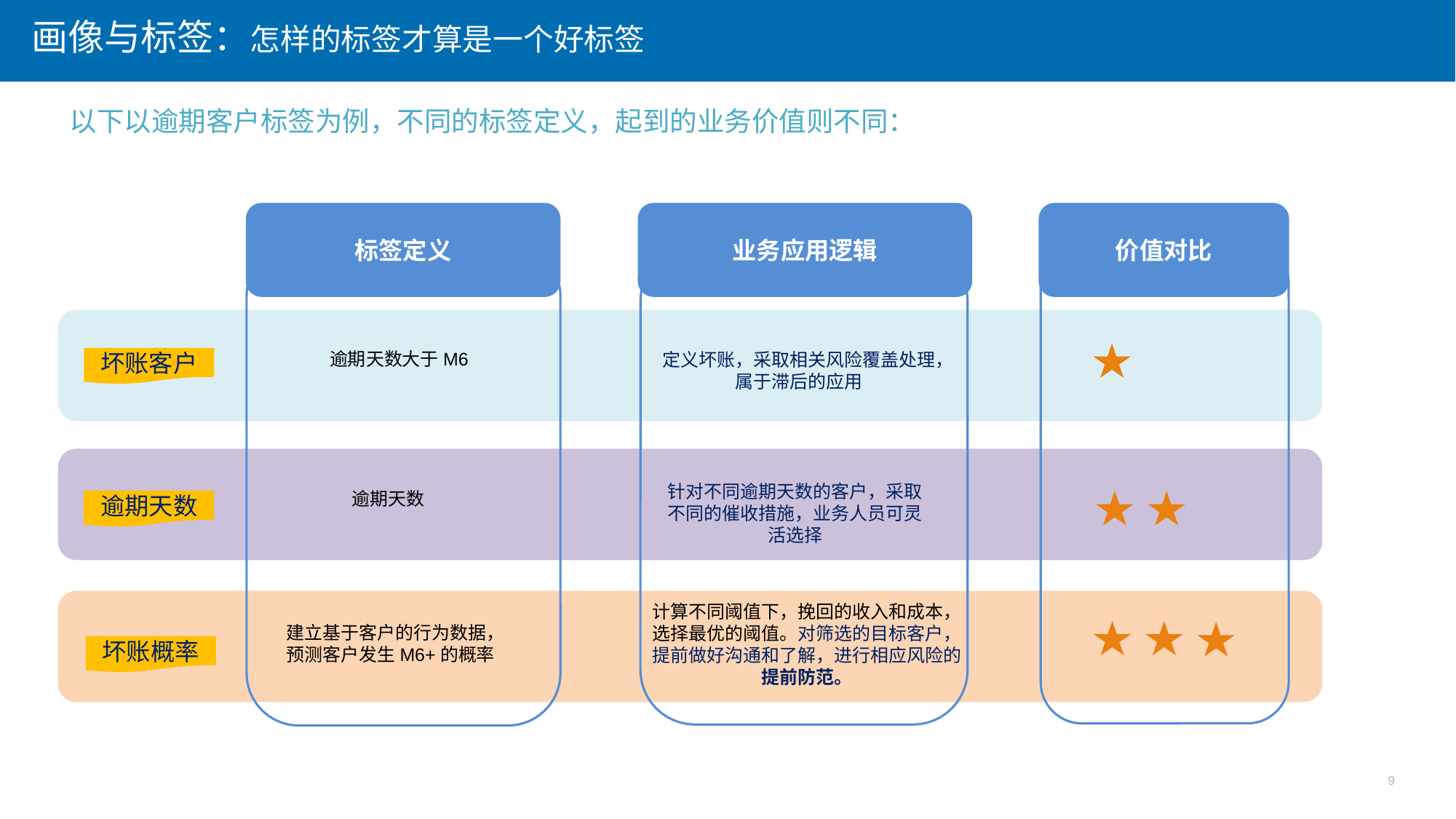

# 画像与标签：怎样的标签才算是一个好标签
以下以逾期客户标签为例，不同的标签定义，起到的业务价值则不同：
标签定义
业务应用逻辑
价值对比

逾期天数大于M6
坏账客户
定义坏账，采取相关风险覆盖处理，
属于滞后的应用

针对不同逾期天数的客户，采取不同的催收措施，业务人员可灵活选择
逾期天数
逾期天数

计算不同阈值下，挽回的收入和成本，选择最优的阈值。对筛选的目标客户，提前做好沟通和了解，进行相应风险的
提前防范。

建立基于客户的行为数据，预测客户发生M6+的概率

坏账概率
9